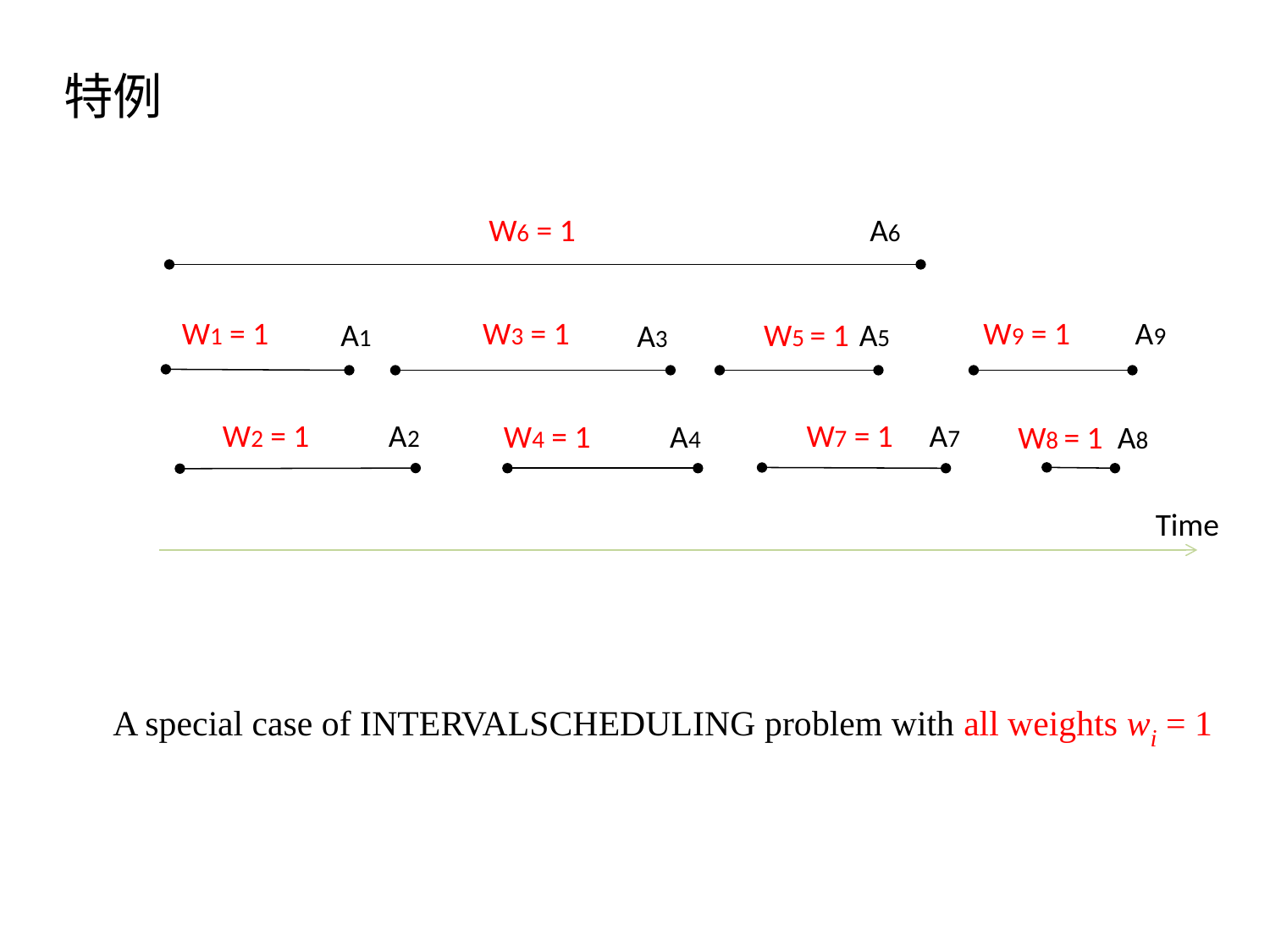

特例
A6
W6 = 1
W1 = 1
W3 = 1
W9 = 1         A9
A1
W5 = 1
A5
A3
W2 = 1           A2
W7 = 1     A7
W4 = 1           A4
W8 = 1  A8
Time
A special case of INTERVALSCHEDULING problem with all weights wi = 1